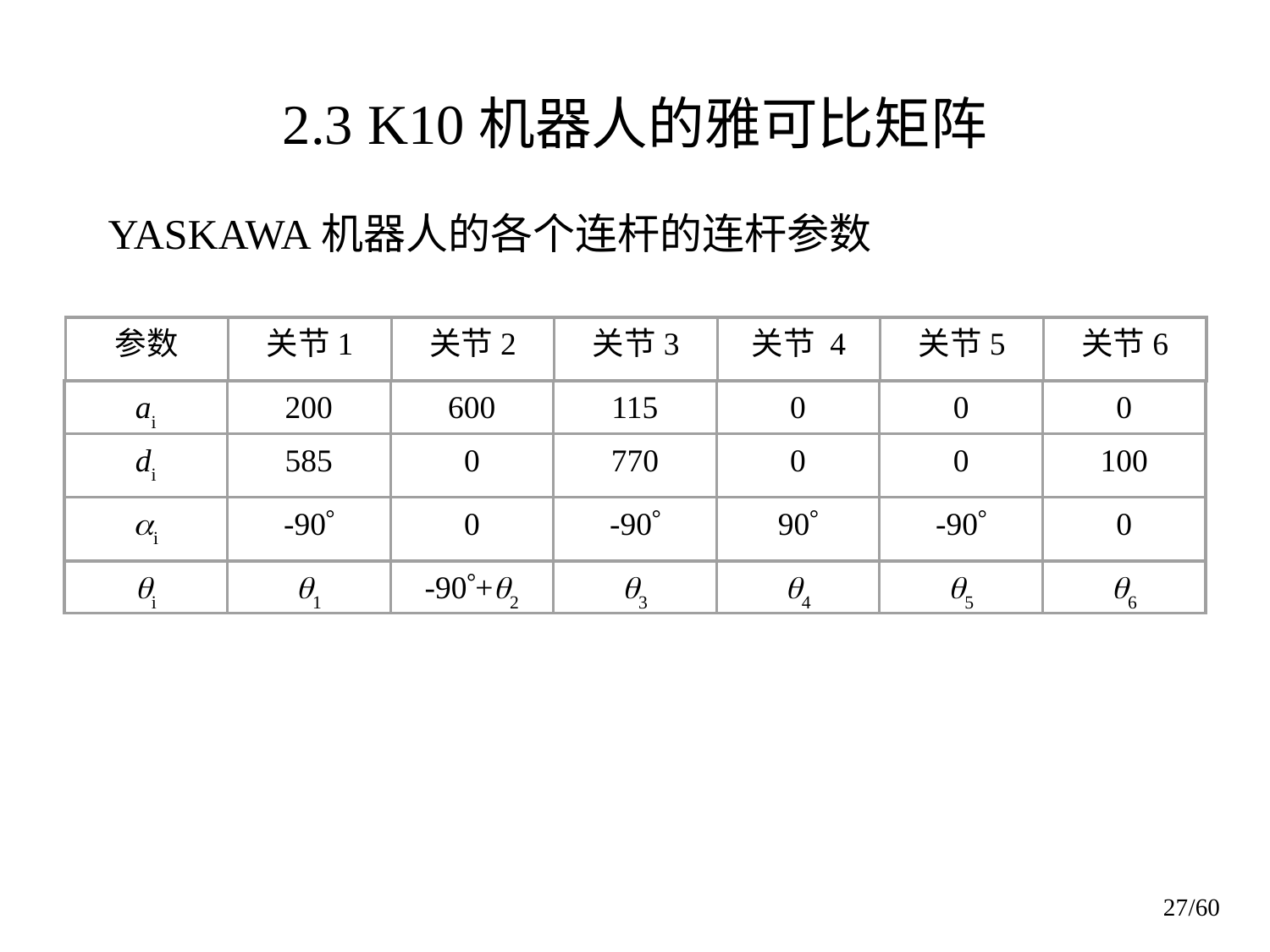

# 2.3 K10机器人的雅可比矩阵
YASKAWA机器人的各个连杆的连杆参数

参数

关节1

关节2

关节3

关节 4

关节5

关节6

ai

200

600

115

0

0

0

di

585

0

770

0

0

100

αi

-90°

0

-90°

90°

-90°

0

θi

θ1

-90°+θ2

θ3

θ4

θ5

θ6

27/60